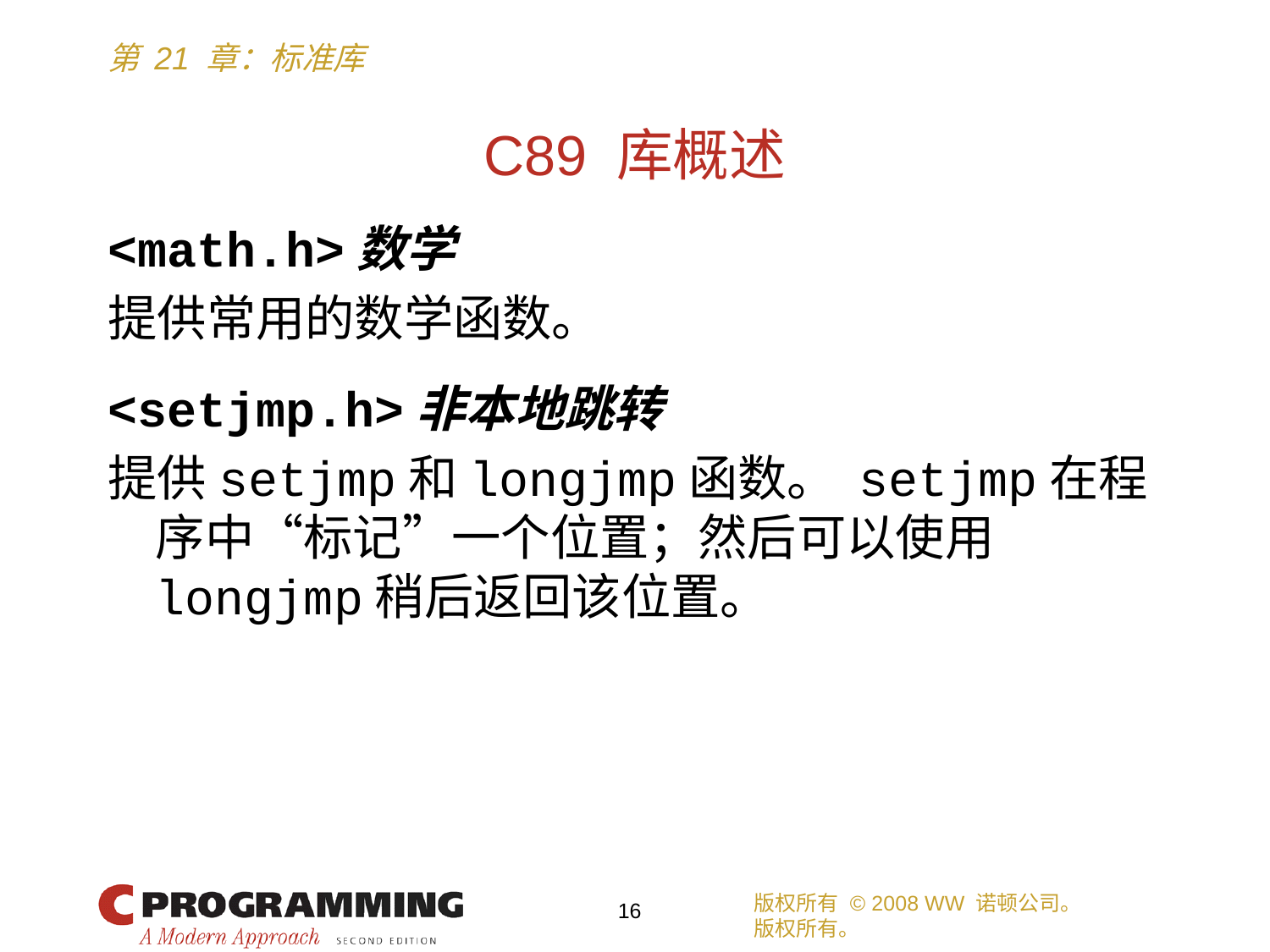

# C89 库概述
<math.h>数学
提供常用的数学函数。
<setjmp.h>非本地跳转
提供setjmp和longjmp函数。 setjmp在程序中“标记”一个位置；然后可以使用longjmp稍后返回该位置。
版权所有 © 2008 WW 诺顿公司。
版权所有。
16